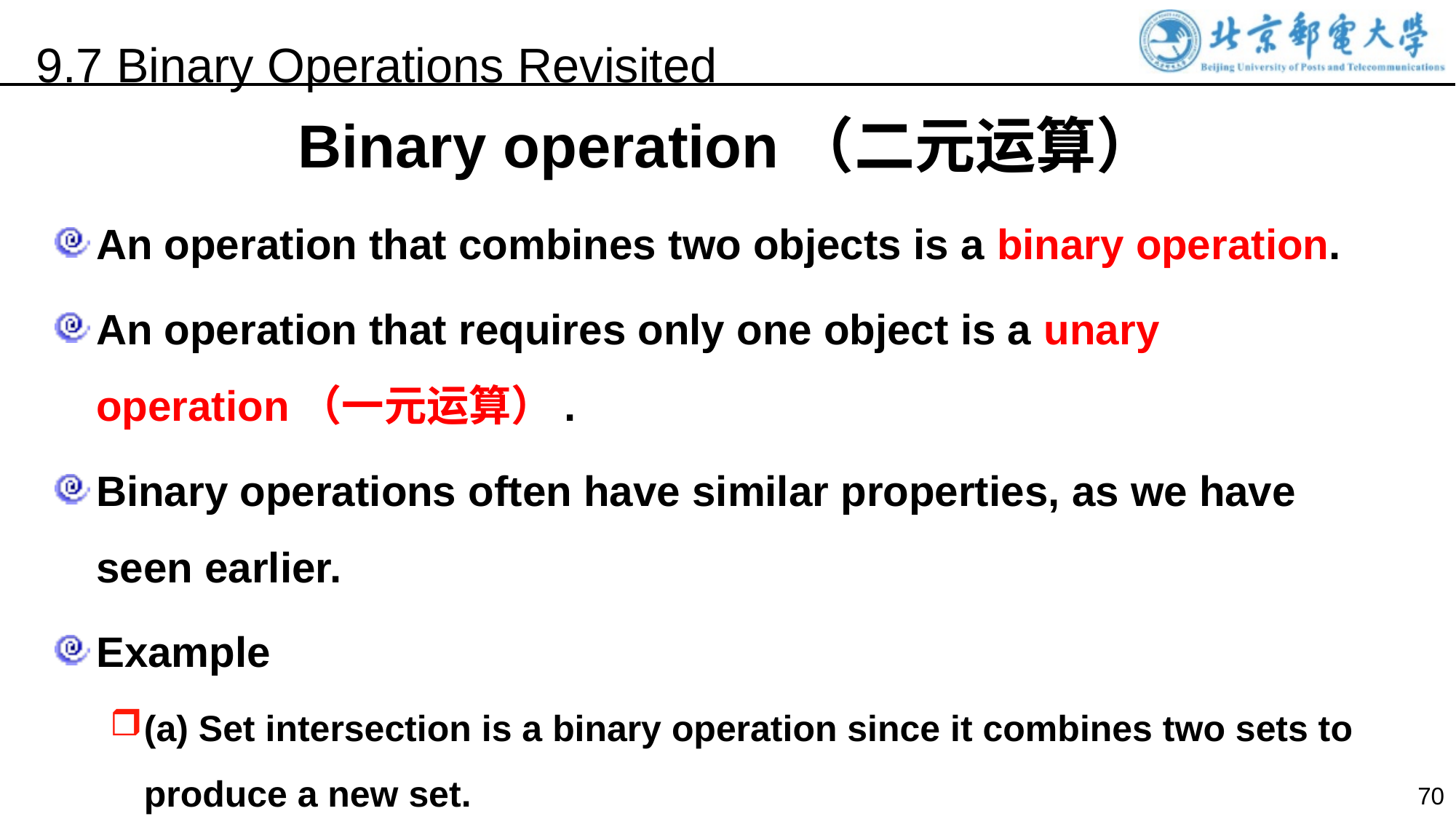

9.7 Binary Operations Revisited
Binary operation（二元运算）
An operation that combines two objects is a binary operation.
An operation that requires only one object is a unary operation（一元运算）.
Binary operations often have similar properties, as we have seen earlier.
Example
(a) Set intersection is a binary operation since it combines two sets to produce a new set.
Producing the transpose of matrix is a unary operation.